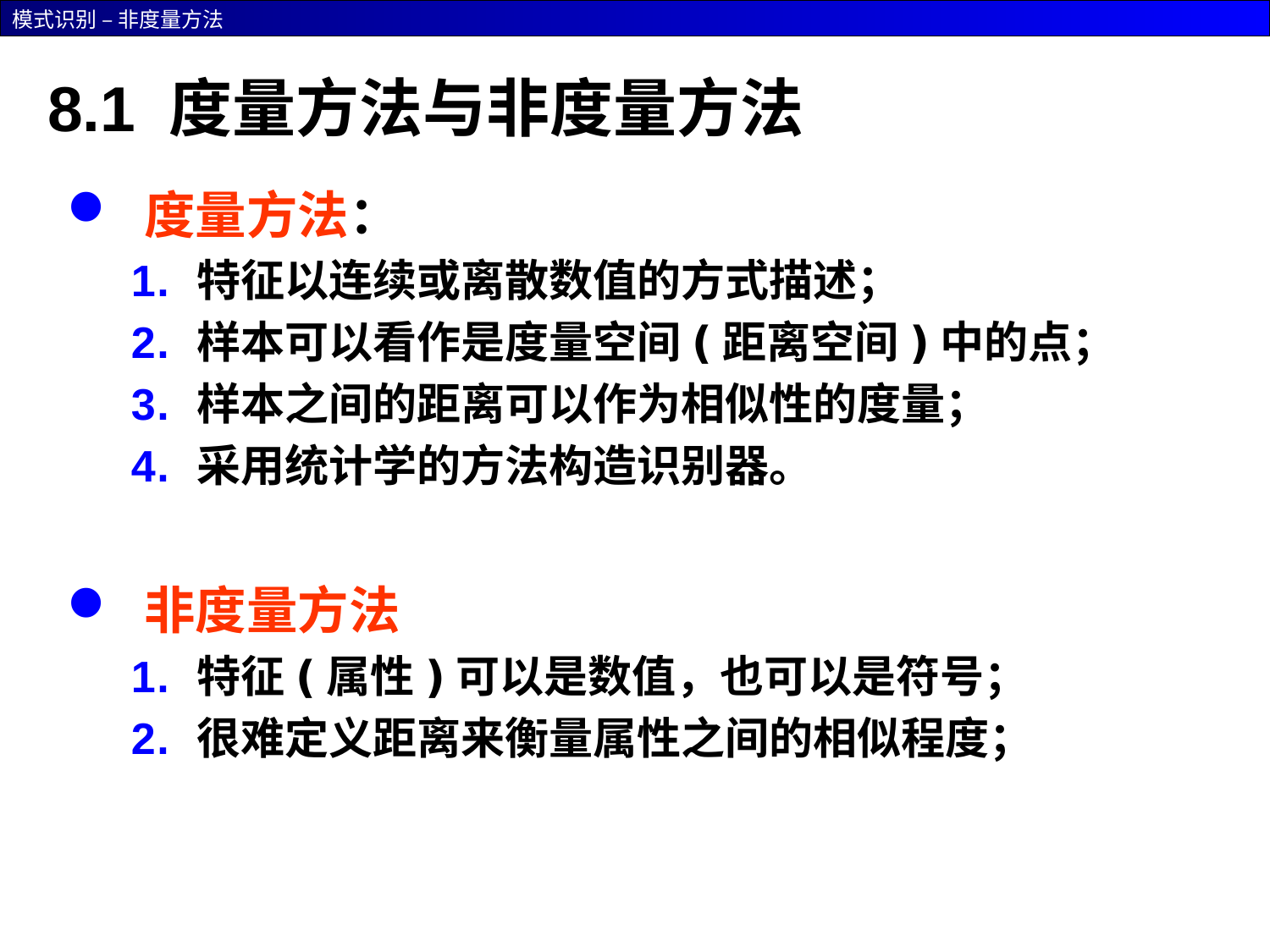

# 8.1 度量方法与非度量方法
度量方法：
特征以连续或离散数值的方式描述；
样本可以看作是度量空间(距离空间)中的点；
样本之间的距离可以作为相似性的度量；
采用统计学的方法构造识别器。

非度量方法
特征(属性)可以是数值，也可以是符号；
很难定义距离来衡量属性之间的相似程度；